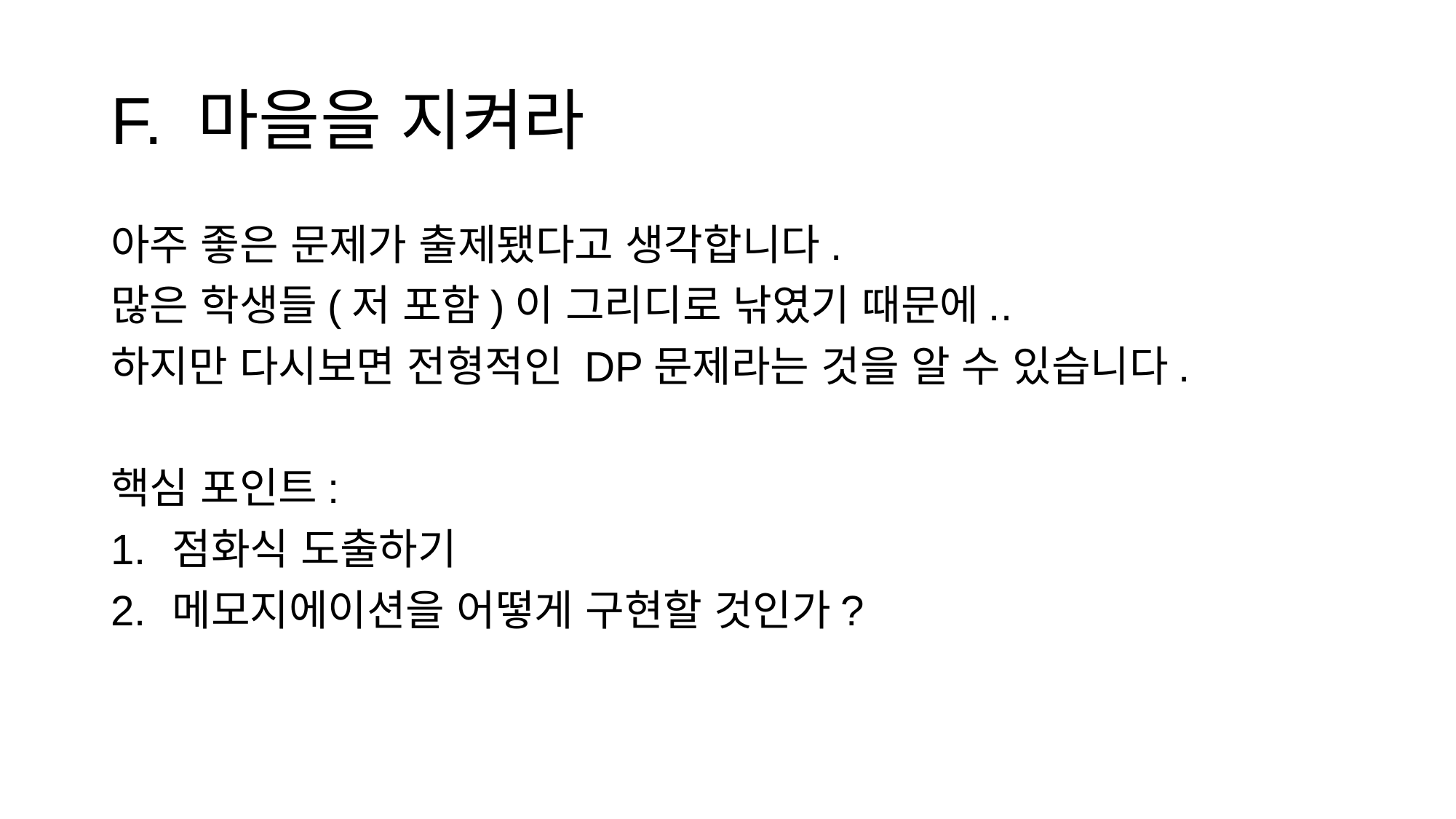

# F. 마을을 지켜라
아주 좋은 문제가 출제됐다고 생각합니다.
많은 학생들(저 포함)이 그리디로 낚였기 때문에..
하지만 다시보면 전형적인 DP문제라는 것을 알 수 있습니다.

핵심 포인트:
점화식 도출하기
메모지에이션을 어떻게 구현할 것인가?